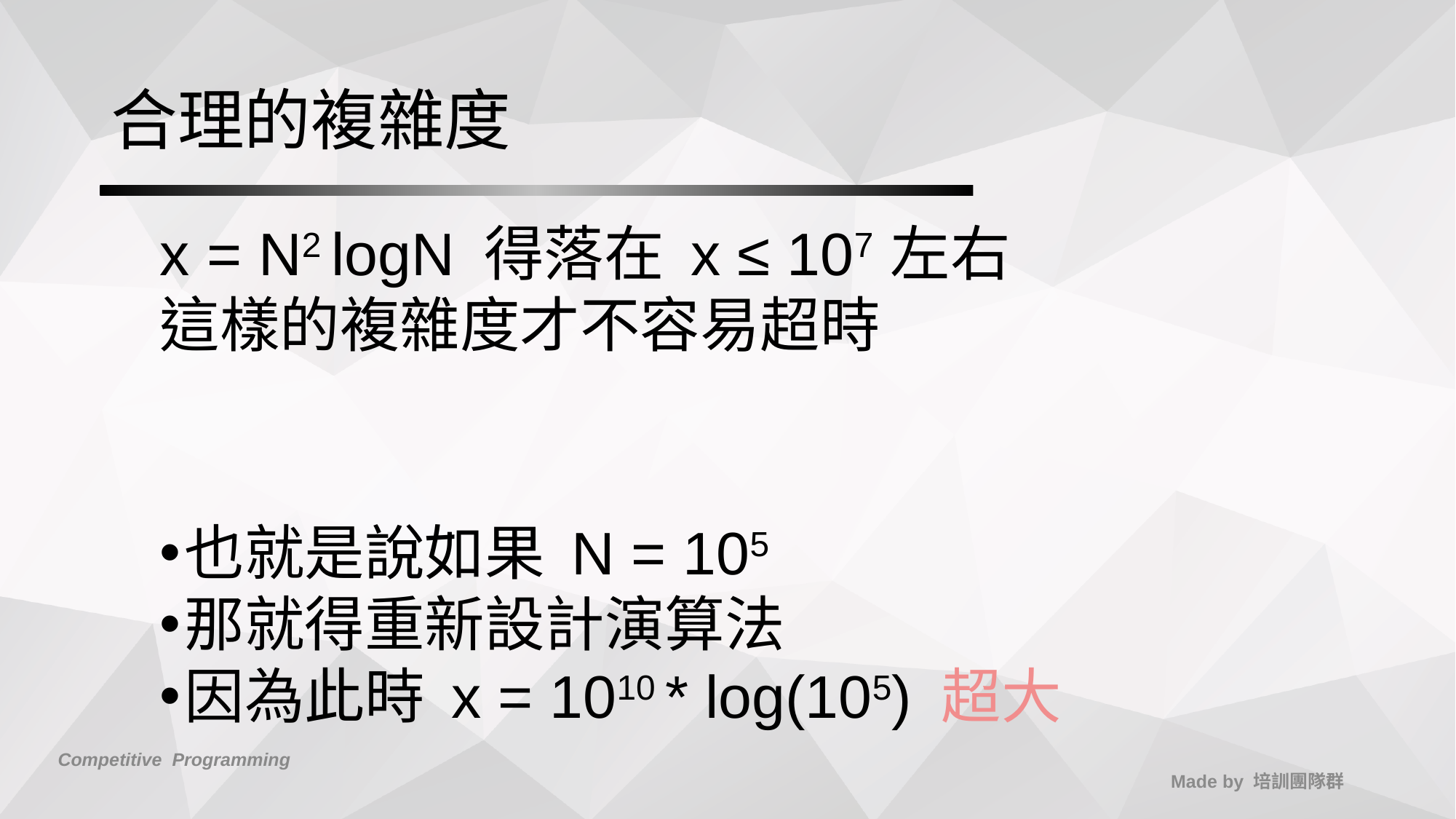

# 合理的複雜度
x = N2 logN 得落在 x ≤ 107 左右
這樣的複雜度才不容易超時

也就是說如果 N = 105
那就得重新設計演算法
因為此時 x = 1010 * log(105) 超大